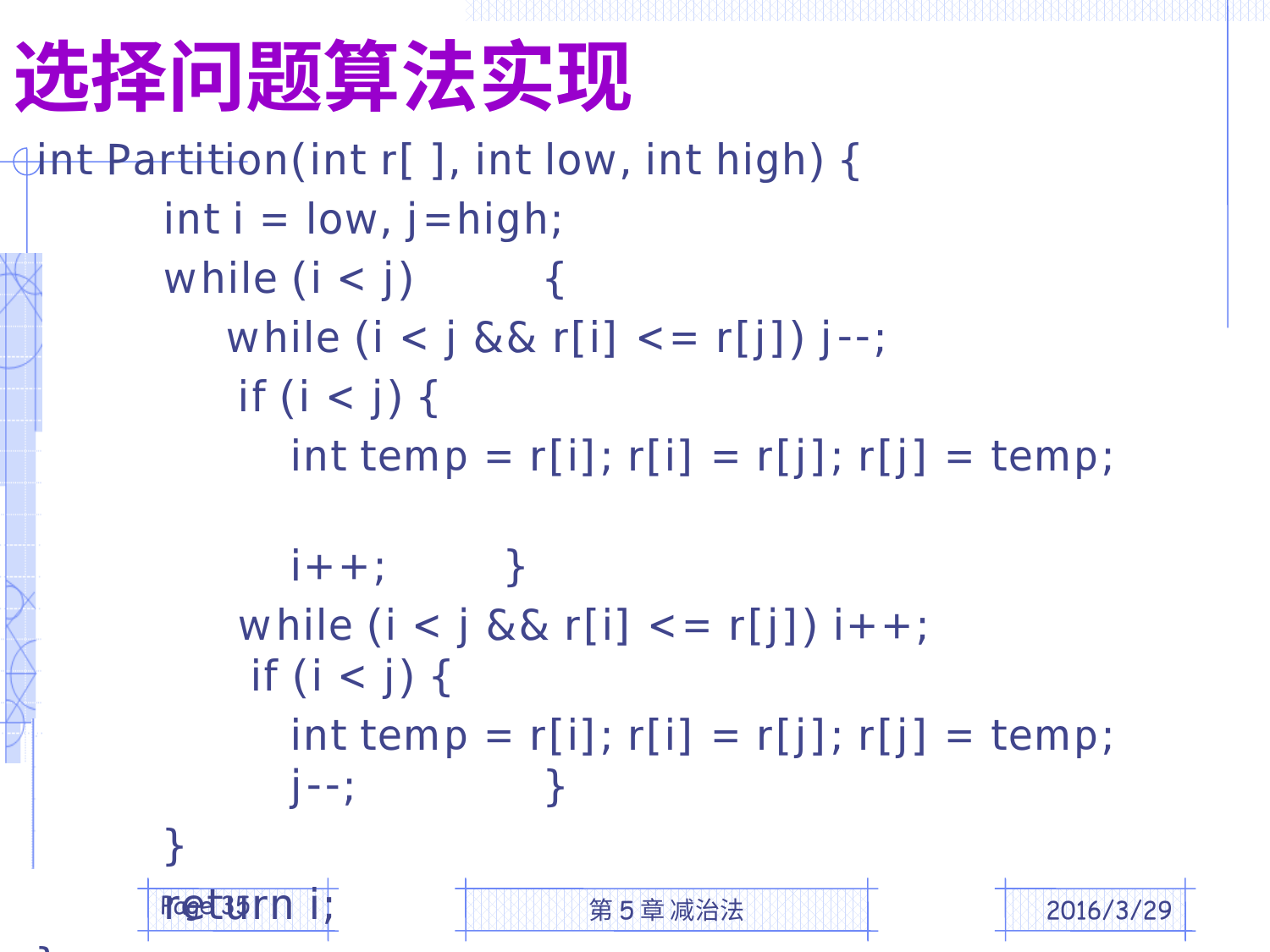

# 选择问题算法实现
int Partition(int r[ ], int low, int high) {
	int i = low, j=high;
	while (i < j)	{
	     while (i < j && r[i] <= r[j]) j--;
	      if (i < j) {
		int temp = r[i]; r[i] = r[j]; r[j] = temp;
		i++; 	       }
	      while (i < j && r[i] <= r[j]) i++; 		       if (i < j) {
		int temp = r[i]; r[i] = r[j]; r[j] = temp;     		j--; 		}
	}
	return i;
}
Page 35
第5章 减治法
2016/3/29